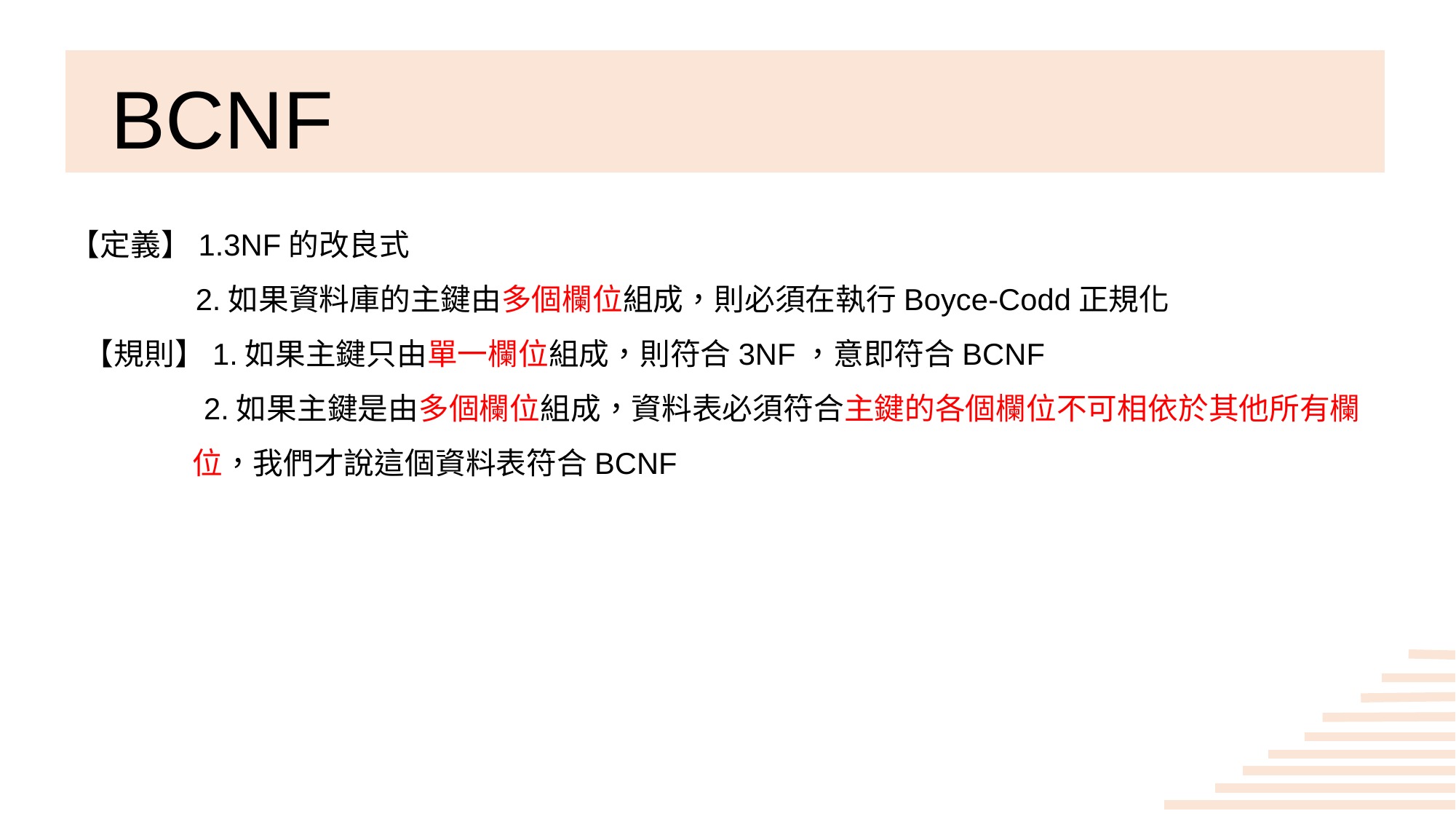

# BCNF
【定義】1.3NF的改良式
	  2.如果資料庫的主鍵由多個欄位組成，則必須在執行Boyce-Codd正規化
 【規則】1.如果主鍵只由單一欄位組成，則符合3NF，意即符合BCNF
	   2.如果主鍵是由多個欄位組成，資料表必須符合主鍵的各個欄位不可相依於其他所有欄	 	  位，我們才說這個資料表符合BCNF